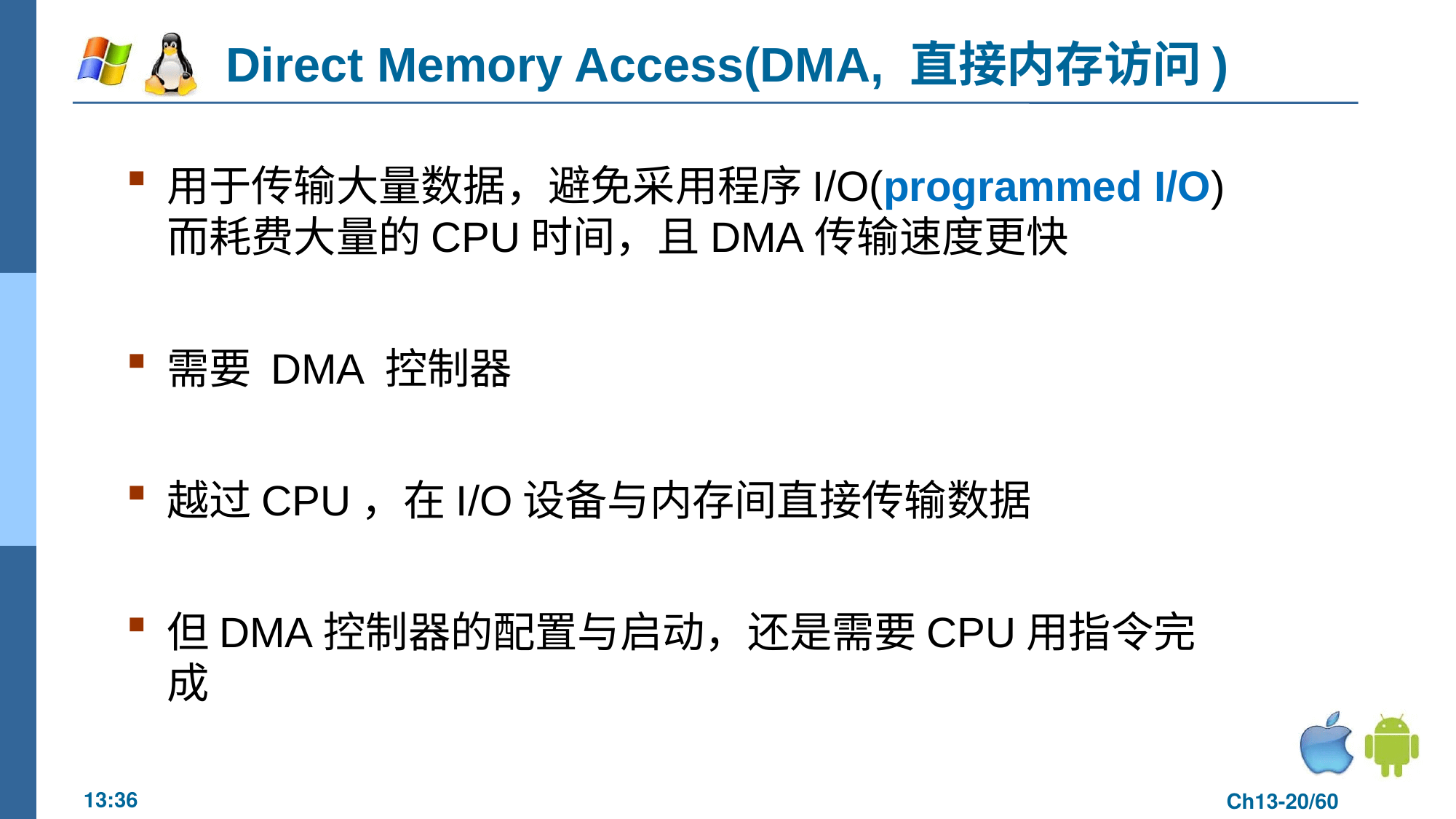

# Direct Memory Access(DMA, 直接内存访问)
用于传输大量数据，避免采用程序I/O(programmed I/O)而耗费大量的CPU时间，且DMA传输速度更快

需要 DMA 控制器

越过CPU，在I/O设备与内存间直接传输数据

但DMA控制器的配置与启动，还是需要CPU用指令完成